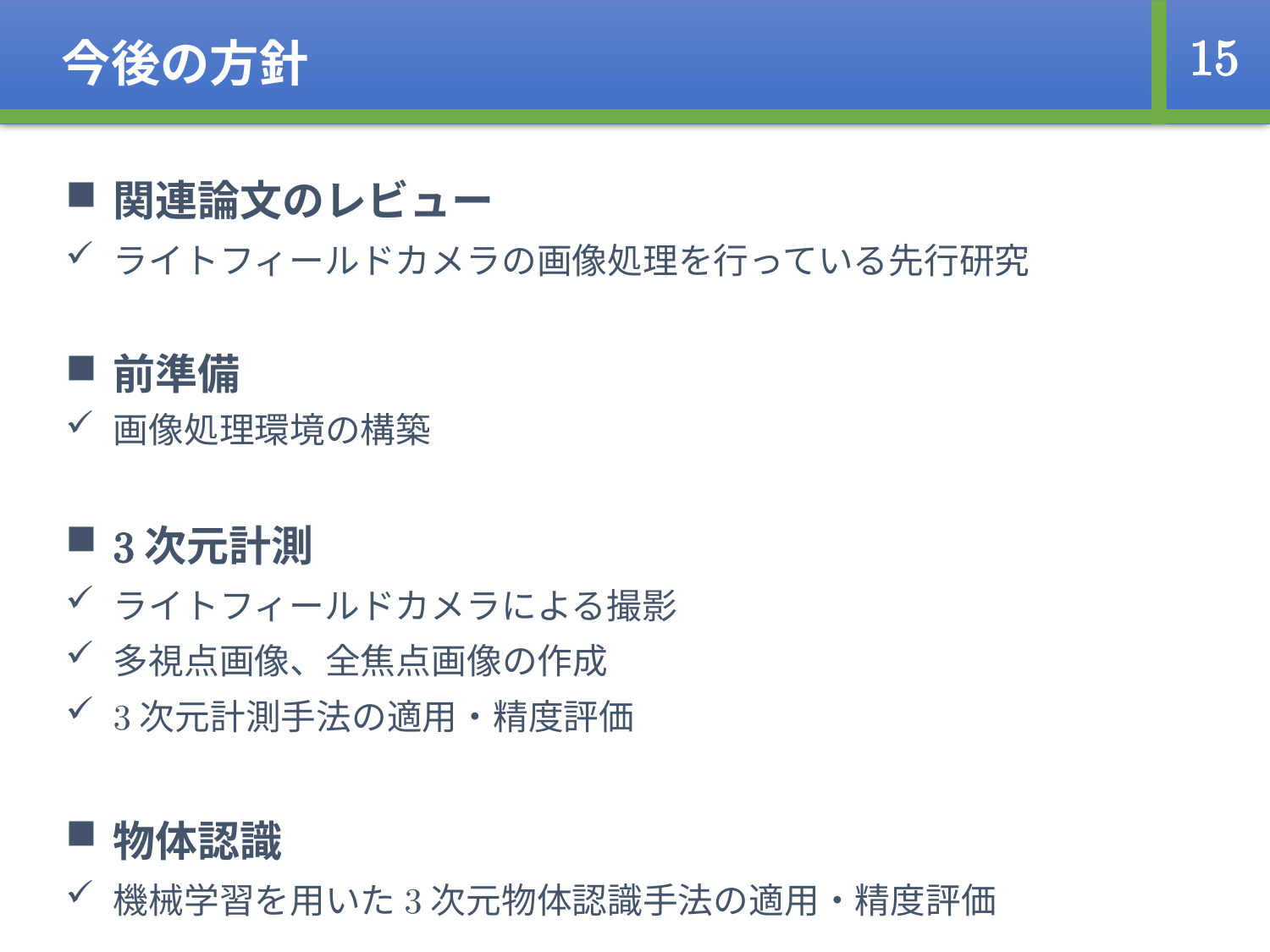

今後の方針
15

関連論文のレビュー
ライトフィールドカメラの画像処理を行っている先行研究

前準備
画像処理環境の構築

3次元計測
ライトフィールドカメラによる撮影
多視点画像、全焦点画像の作成
3次元計測手法の適用・精度評価

物体認識
機械学習を用いた3次元物体認識手法の適用・精度評価